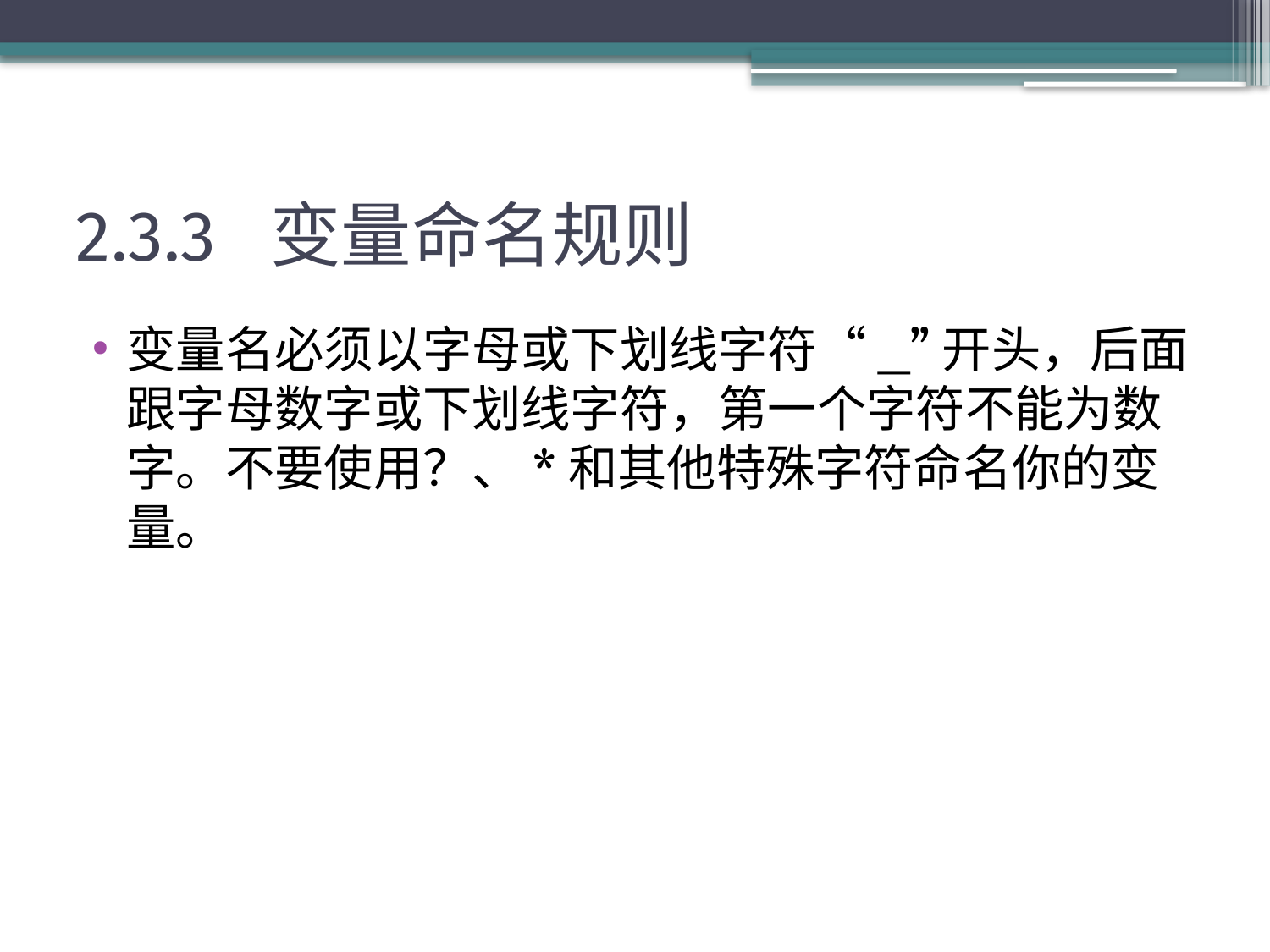

# 2.3.3  变量命名规则
变量名必须以字母或下划线字符“_”开头，后面跟字母数字或下划线字符，第一个字符不能为数字。不要使用？、*和其他特殊字符命名你的变量。